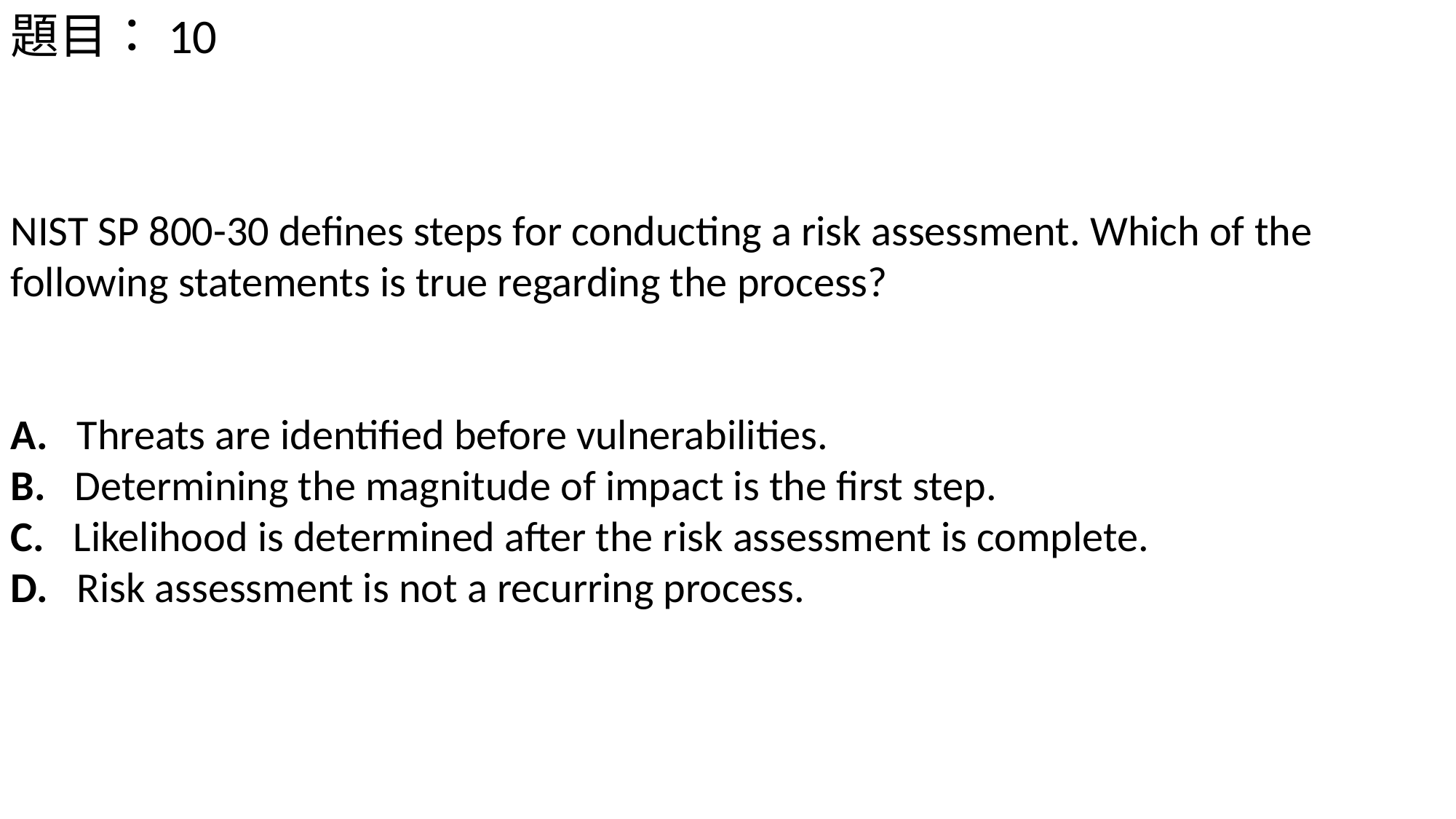

題目：10
NIST SP 800-30 defines steps for conducting a risk assessment. Which of the following statements is true regarding the process?

A.   Threats are identified before vulnerabilities.
B.   Determining the magnitude of impact is the first step.
C.   Likelihood is determined after the risk assessment is complete.
D.   Risk assessment is not a recurring process.